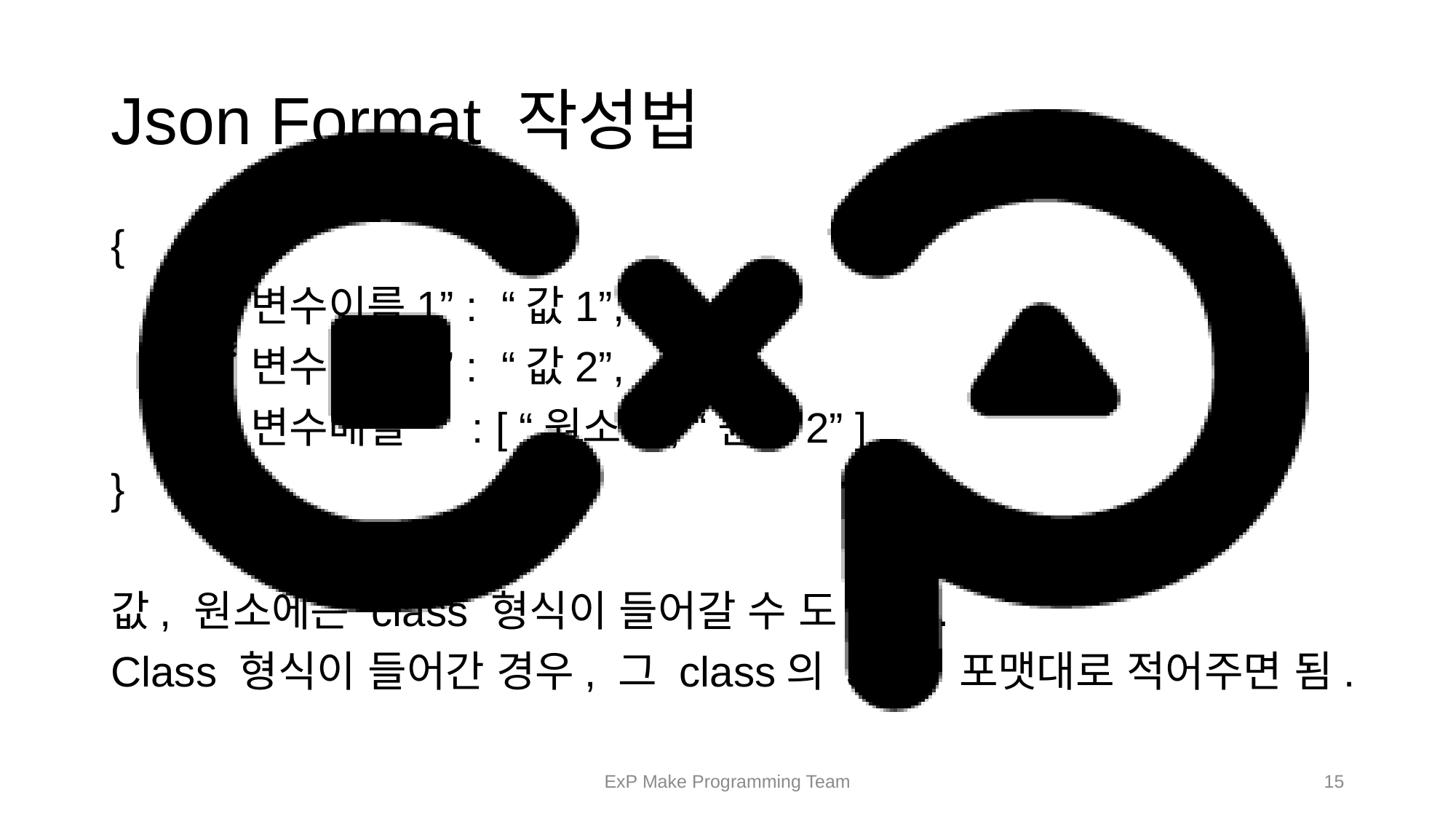

# Json Format 작성법
{
	“변수이름1” :  “값1”,
	“변수이름2” :  “값2”,
	“변수배열”   : [ “원소1”, “원소2” ]
}

값, 원소에는 class 형식이 들어갈 수 도 있음.
Class 형식이 들어간 경우, 그 class의 Json 포맷대로 적어주면 됨.
ExP Make Programming Team
15